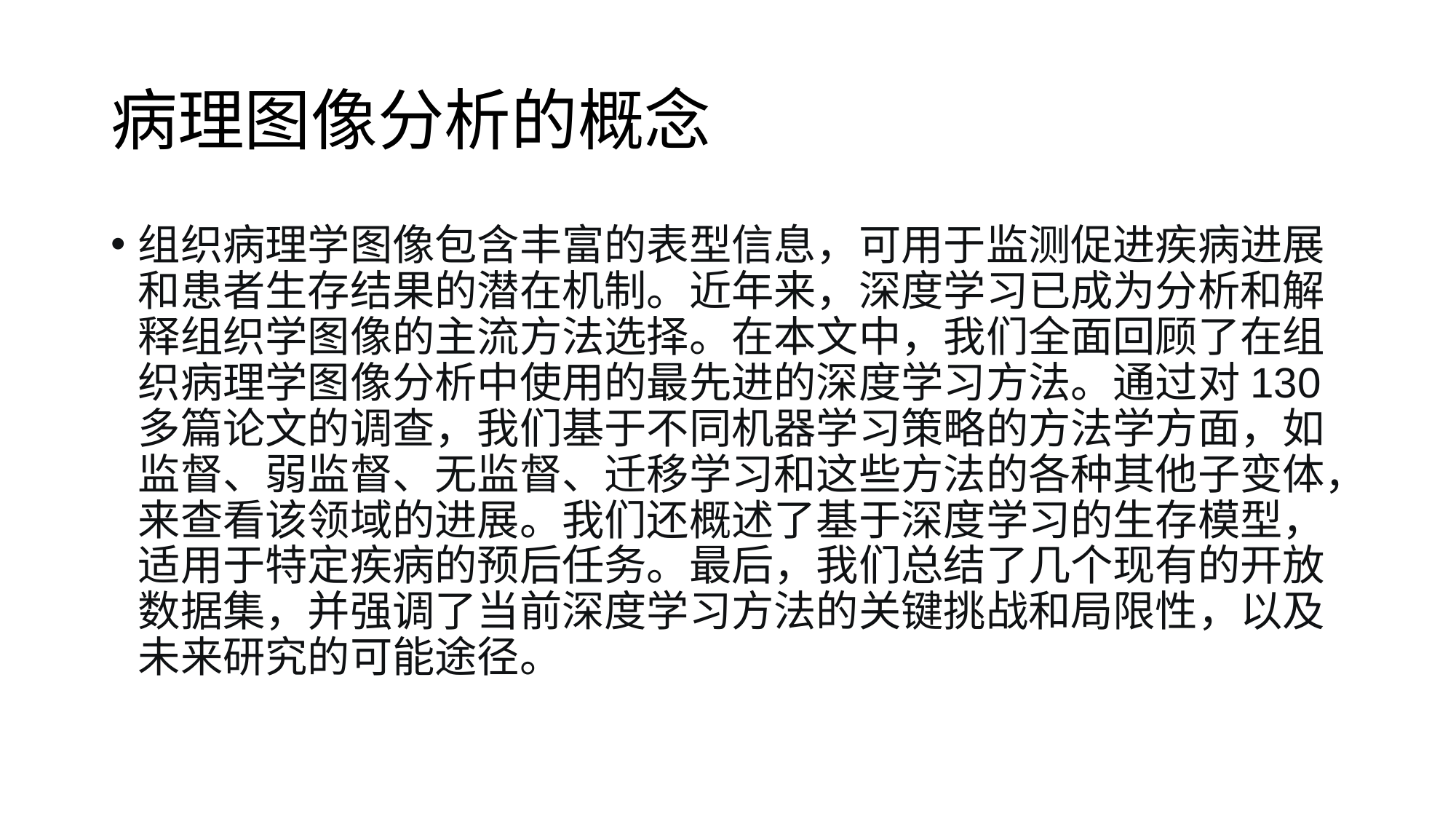

# 病理图像分析的概念
组织病理学图像包含丰富的表型信息，可用于监测促进疾病进展和患者生存结果的潜在机制。近年来，深度学习已成为分析和解释组织学图像的主流方法选择。在本文中，我们全面回顾了在组织病理学图像分析中使用的最先进的深度学习方法。通过对130多篇论文的调查，我们基于不同机器学习策略的方法学方面，如监督、弱监督、无监督、迁移学习和这些方法的各种其他子变体，来查看该领域的进展。我们还概述了基于深度学习的生存模型，适用于特定疾病的预后任务。最后，我们总结了几个现有的开放数据集，并强调了当前深度学习方法的关键挑战和局限性，以及未来研究的可能途径。